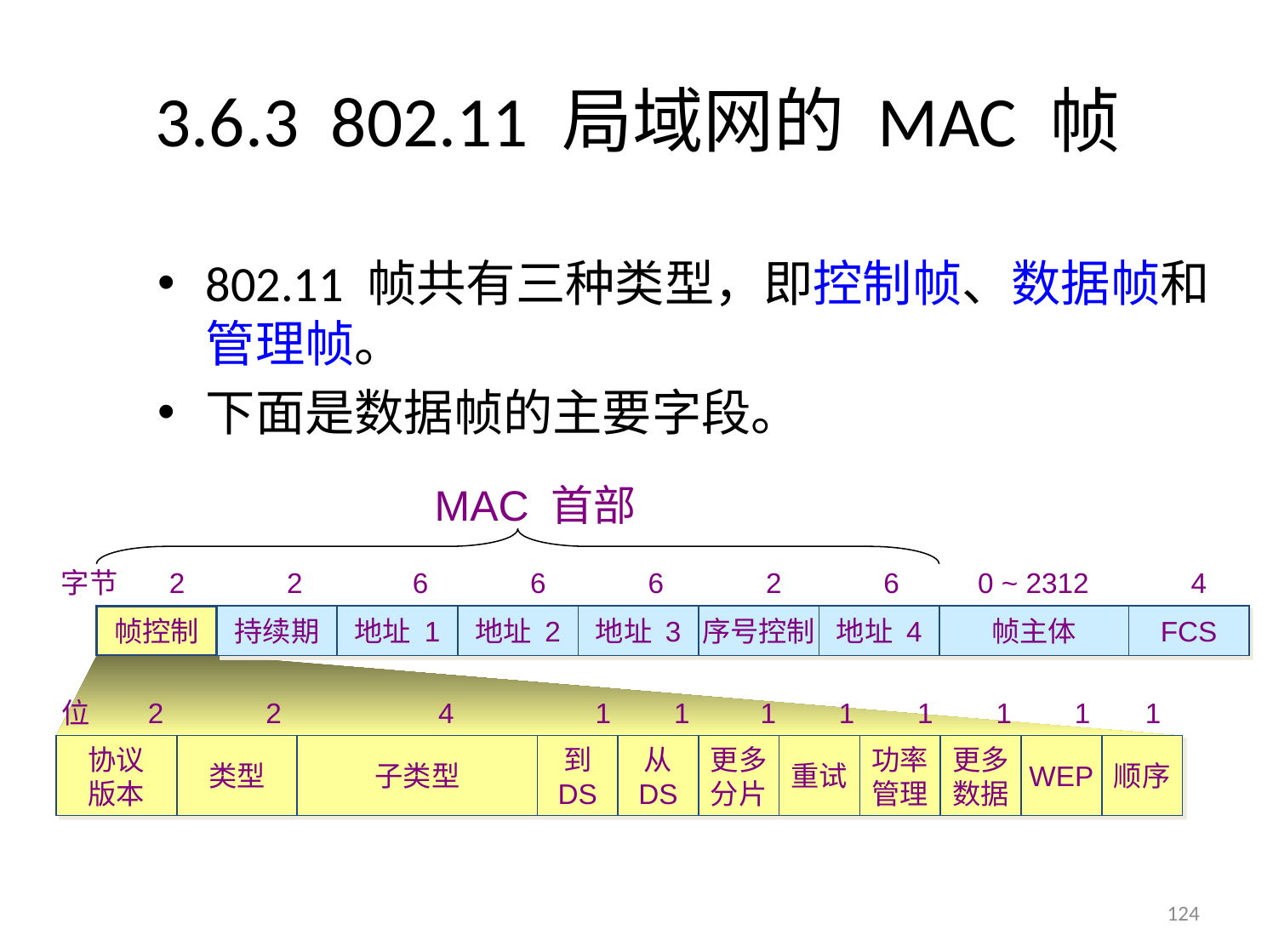

# 3.6.3  802.11 局域网的 MAC 帧

802.11 帧共有三种类型，即控制帧、数据帧和管理帧。
下面是数据帧的主要字段。
MAC 首部
字节       2             2              6             6             6             2             6          0 ~ 2312             4
帧控制
持续期
地址 1
地址 2
地址 3
序号控制
地址 4
帧主体
FCS

位        2             2                    4                  1        1         1        1        1        1        1       1
协议
版本
类型
子类型
到
DS
从
DS
更多
分片
重试
功率
管理
更多
数据
WEP
顺序
124